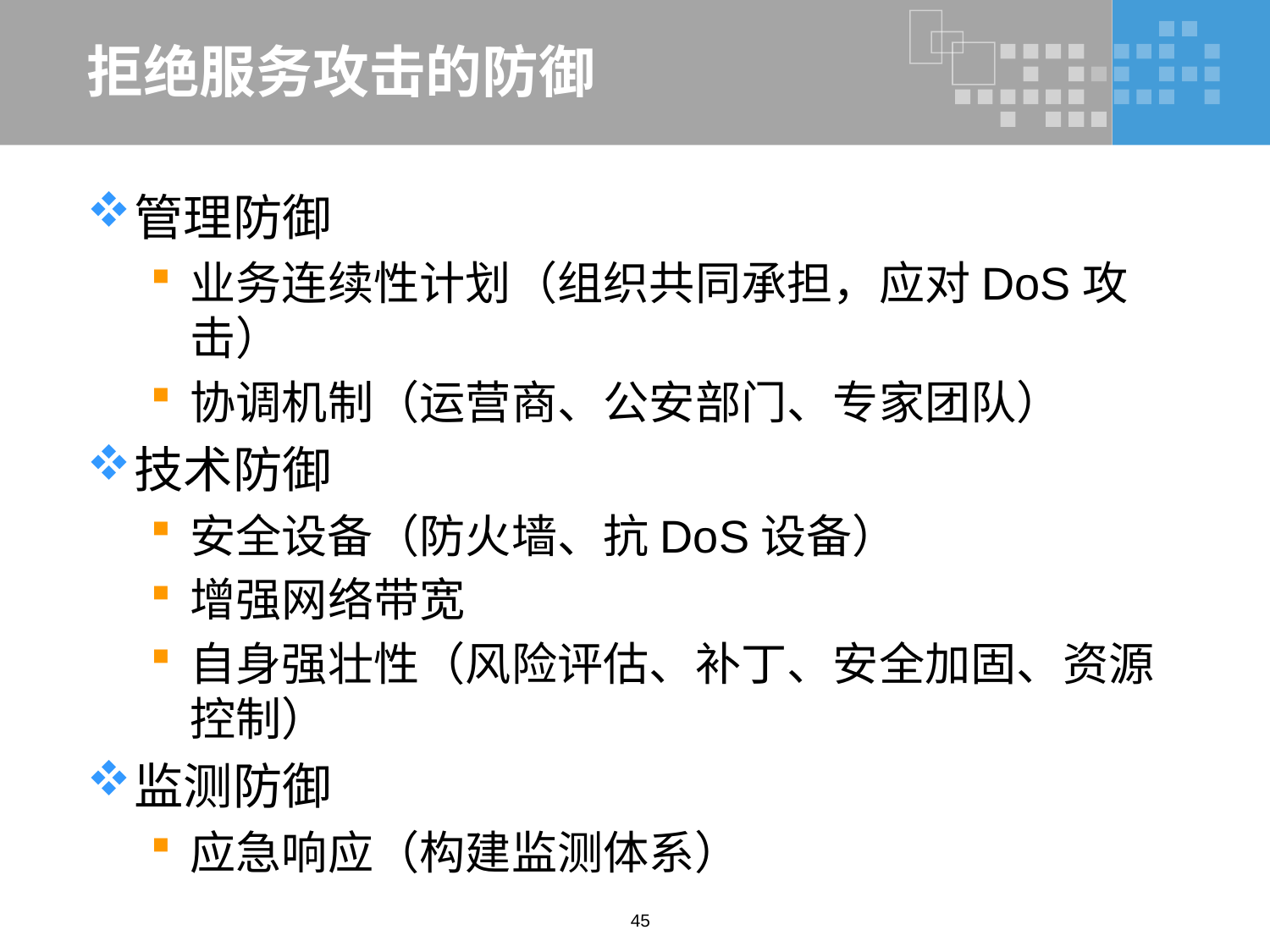

# 拒绝服务攻击的防御
管理防御
业务连续性计划（组织共同承担，应对DoS攻击）
协调机制（运营商、公安部门、专家团队）
技术防御
安全设备（防火墙、抗DoS设备）
增强网络带宽
自身强壮性（风险评估、补丁、安全加固、资源控制）
监测防御
应急响应（构建监测体系）
45